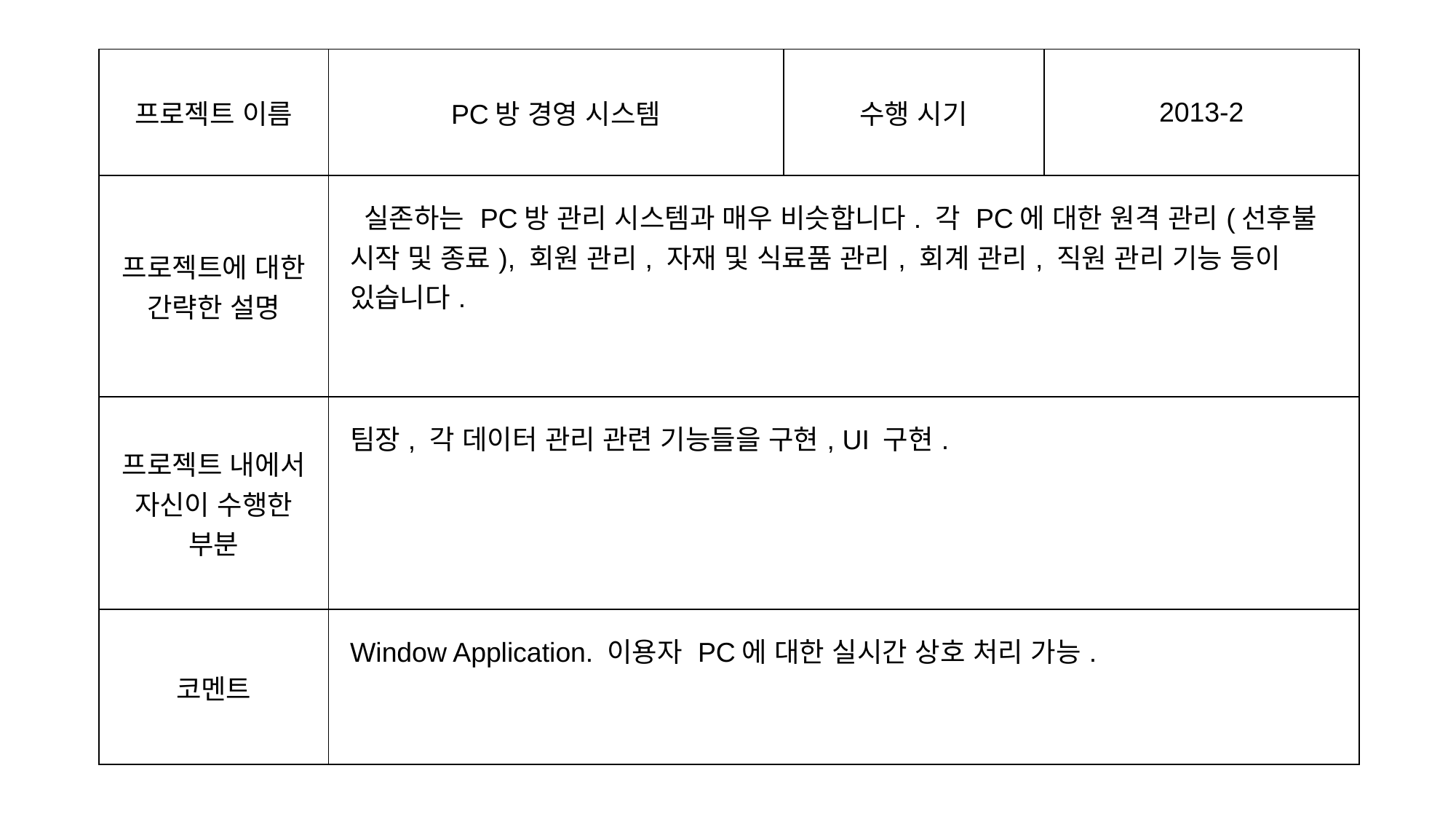

| 프로젝트 이름 | PC방 경영 시스템 | 수행 시기 | 2013-2 |
| --- | --- | --- | --- |
| 프로젝트에 대한 간략한 설명 | 실존하는 PC방 관리 시스템과 매우 비슷합니다. 각 PC에 대한 원격 관리(선후불 시작 및 종료), 회원 관리, 자재 및 식료품 관리, 회계 관리, 직원 관리 기능 등이 있습니다. |  |  |
| 프로젝트 내에서 자신이 수행한 부분 | 팀장, 각 데이터 관리 관련 기능들을 구현, UI 구현. |  |  |
| 코멘트 | Window Application. 이용자 PC에 대한 실시간 상호 처리 가능. |  |  |